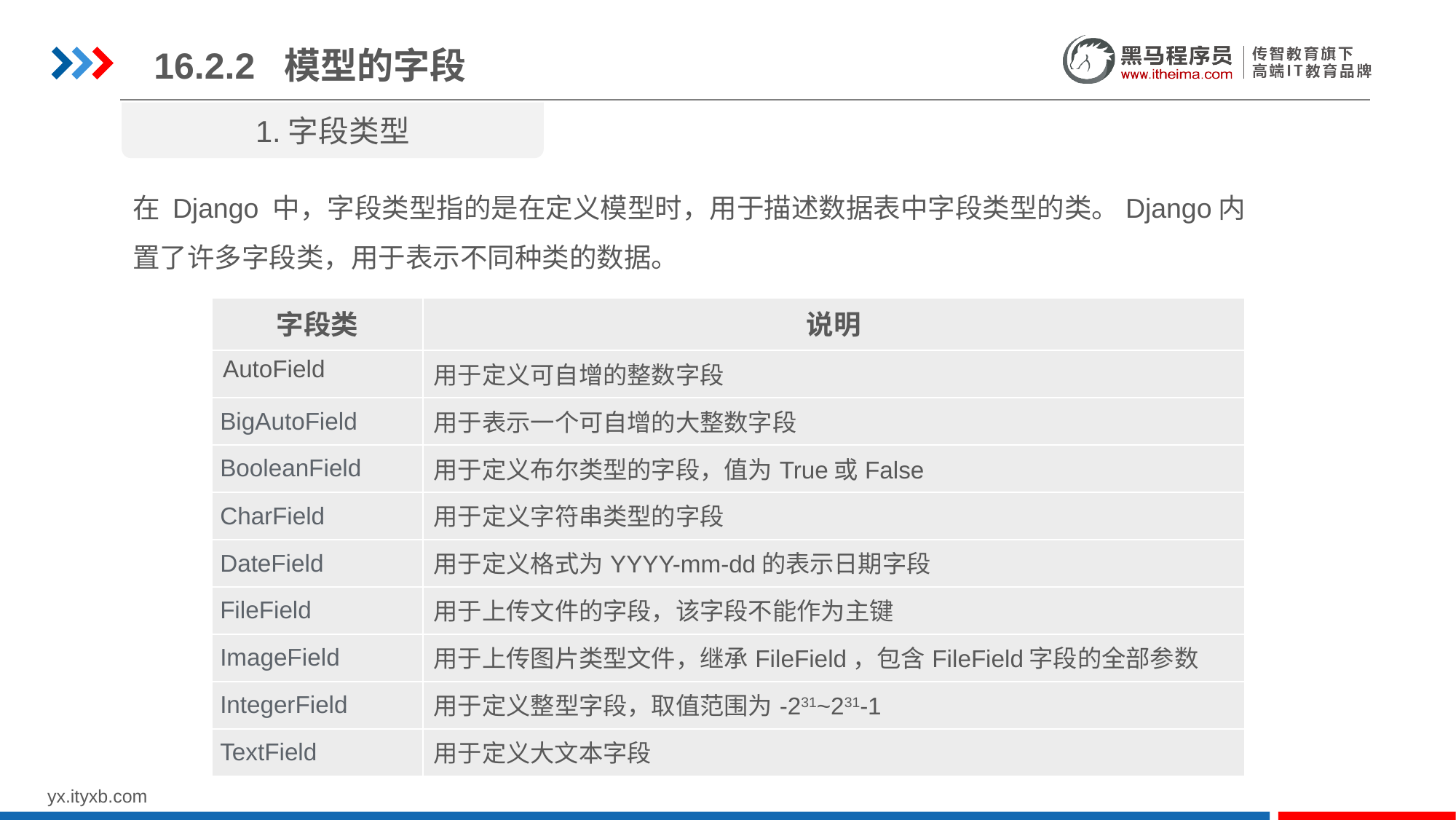

16.2.2  模型的字段

1.字段类型
在 Django 中，字段类型指的是在定义模型时，用于描述数据表中字段类型的类。Django内置了许多字段类，用于表示不同种类的数据。
| 字段类 | 说明 |
| --- | --- |
| AutoField | 用于定义可自增的整数字段 |
| BigAutoField | 用于表示一个可自增的大整数字段 |
| BooleanField | 用于定义布尔类型的字段，值为True或False |
| CharField | 用于定义字符串类型的字段 |
| DateField | 用于定义格式为YYYY-mm-dd的表示日期字段 |
| FileField | 用于上传文件的字段，该字段不能作为主键 |
| ImageField | 用于上传图片类型文件，继承FileField，包含FileField字段的全部参数 |
| IntegerField | 用于定义整型字段，取值范围为-231~231-1 |
| TextField | 用于定义大文本字段 |